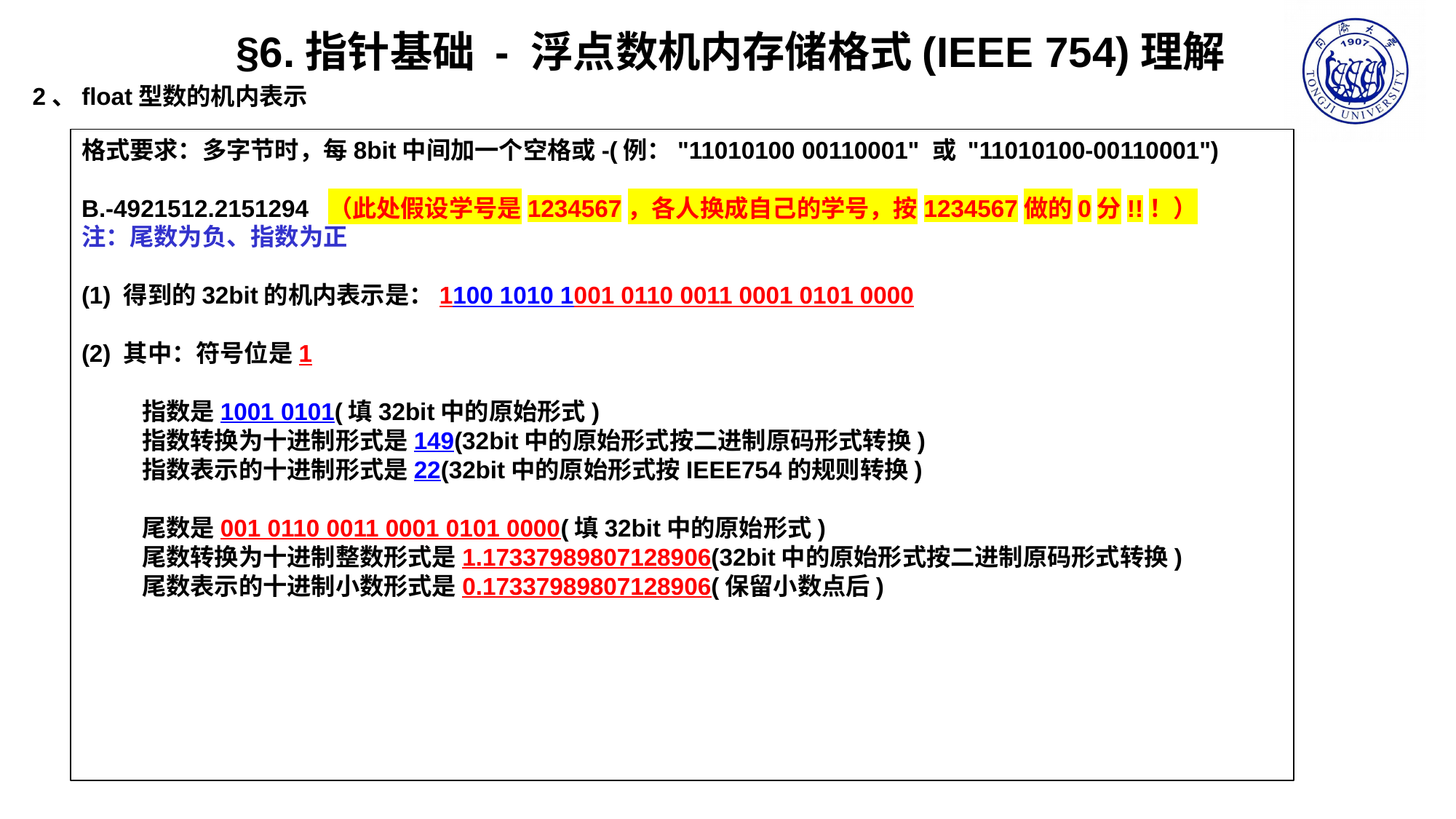

§6.指针基础 - 浮点数机内存储格式(IEEE 754)理解
2、float型数的机内表示
格式要求：多字节时，每8bit中间加一个空格或-(例："11010100 00110001" 或 "11010100-00110001")

B.-4921512.2151294  （此处假设学号是1234567，各人换成自己的学号，按1234567做的0分!!！）
注：尾数为负、指数为正

(1) 得到的32bit的机内表示是：1100 1010 1001 0110 0011 0001 0101 0000

(2) 其中：符号位是1

          指数是1001 0101(填32bit中的原始形式)
          指数转换为十进制形式是149(32bit中的原始形式按二进制原码形式转换)
          指数表示的十进制形式是22(32bit中的原始形式按IEEE754的规则转换)

          尾数是001 0110 0011 0001 0101 0000(填32bit中的原始形式)
          尾数转换为十进制整数形式是1.17337989807128906(32bit中的原始形式按二进制原码形式转换)
          尾数表示的十进制小数形式是0.17337989807128906(保留小数点后)